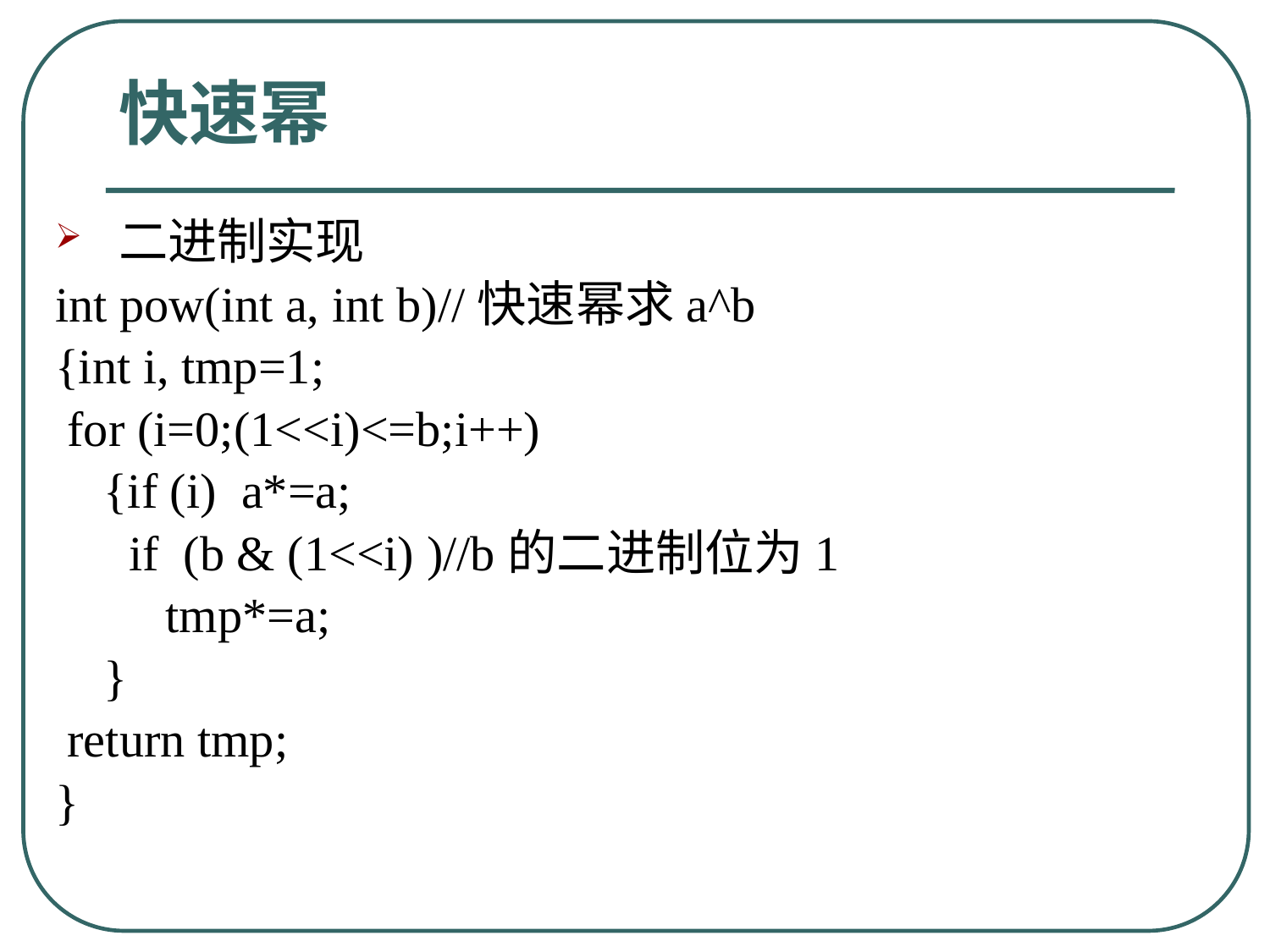

# 快速幂
二进制实现
int pow(int a, int b)//快速幂求a^b
{int i, tmp=1;
 for (i=0;(1<<i)<=b;i++)
    {if (i)  a*=a;
      if  (b & (1<<i) )//b的二进制位为1
         tmp*=a;
    }
 return tmp;
}